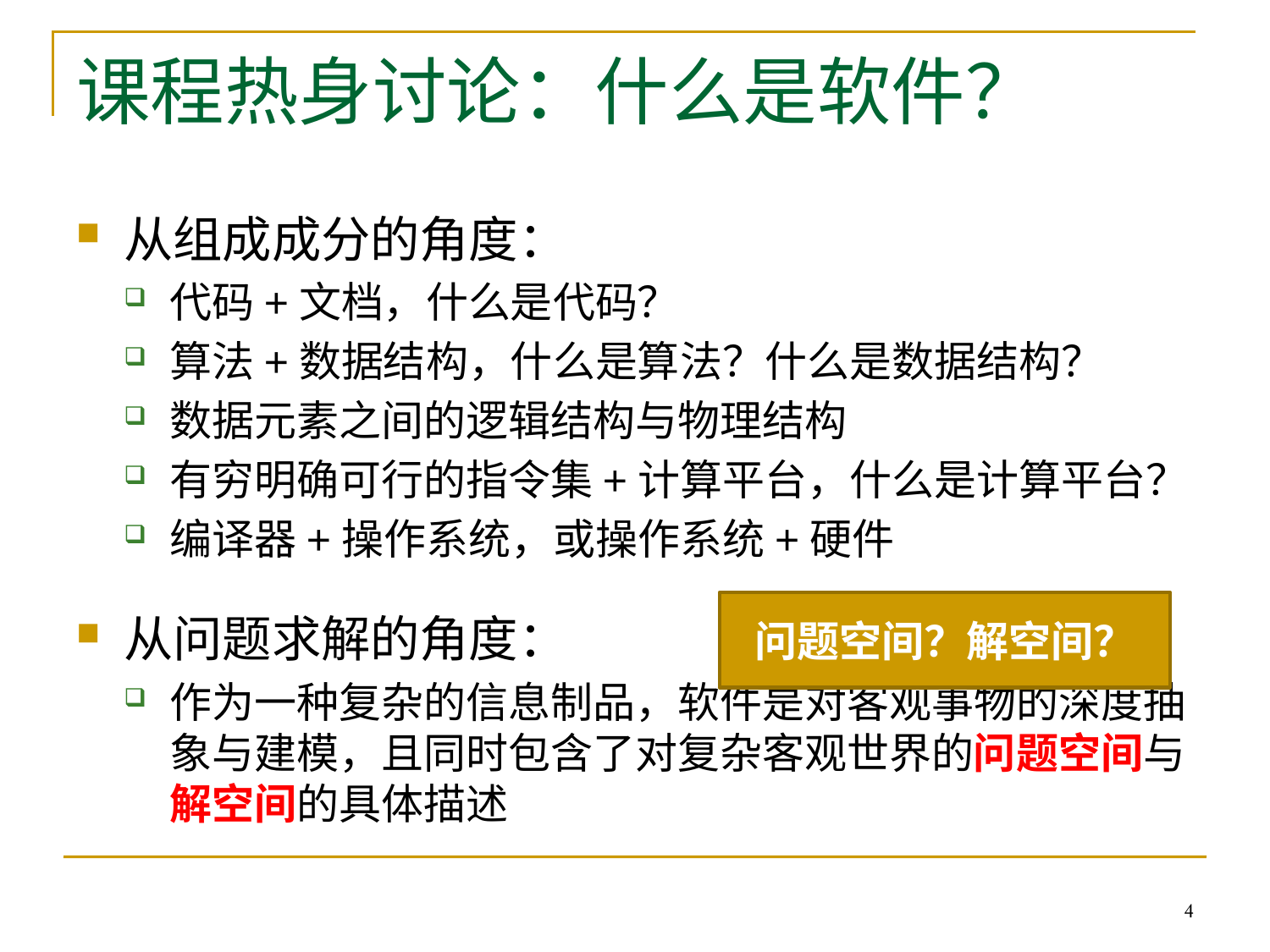

# 课程热身讨论：什么是软件？
从组成成分的角度：
代码+文档，什么是代码？
算法+数据结构，什么是算法？什么是数据结构？
数据元素之间的逻辑结构与物理结构
有穷明确可行的指令集+计算平台，什么是计算平台？
编译器+操作系统，或操作系统+硬件

从问题求解的角度：
作为一种复杂的信息制品，软件是对客观事物的深度抽象与建模，且同时包含了对复杂客观世界的问题空间与解空间的具体描述
问题空间？解空间？
4